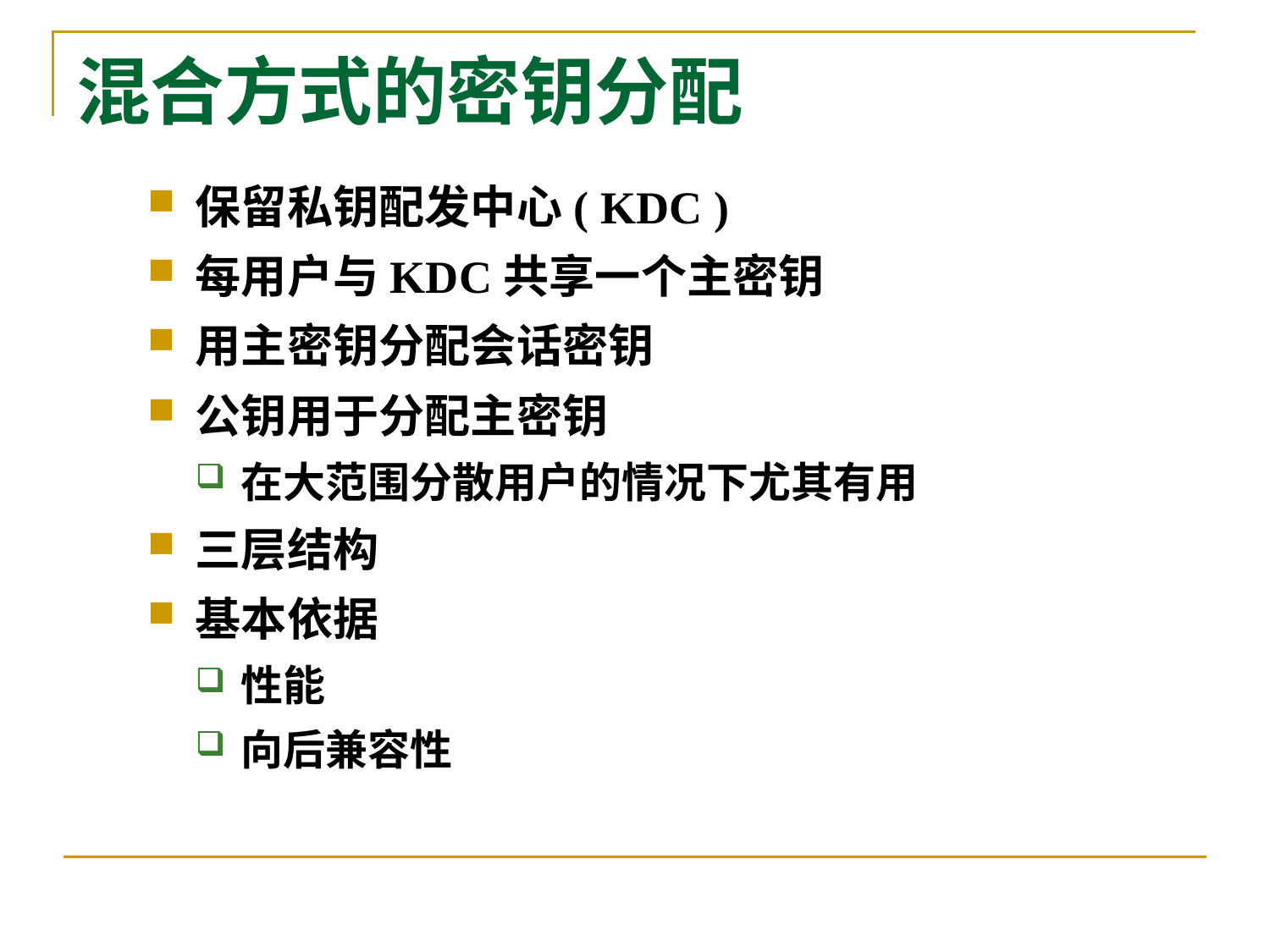

# 混合方式的密钥分配
保留私钥配发中心( KDC )
每用户与KDC共享一个主密钥
用主密钥分配会话密钥
公钥用于分配主密钥
在大范围分散用户的情况下尤其有用
三层结构
基本依据
性能
向后兼容性

25